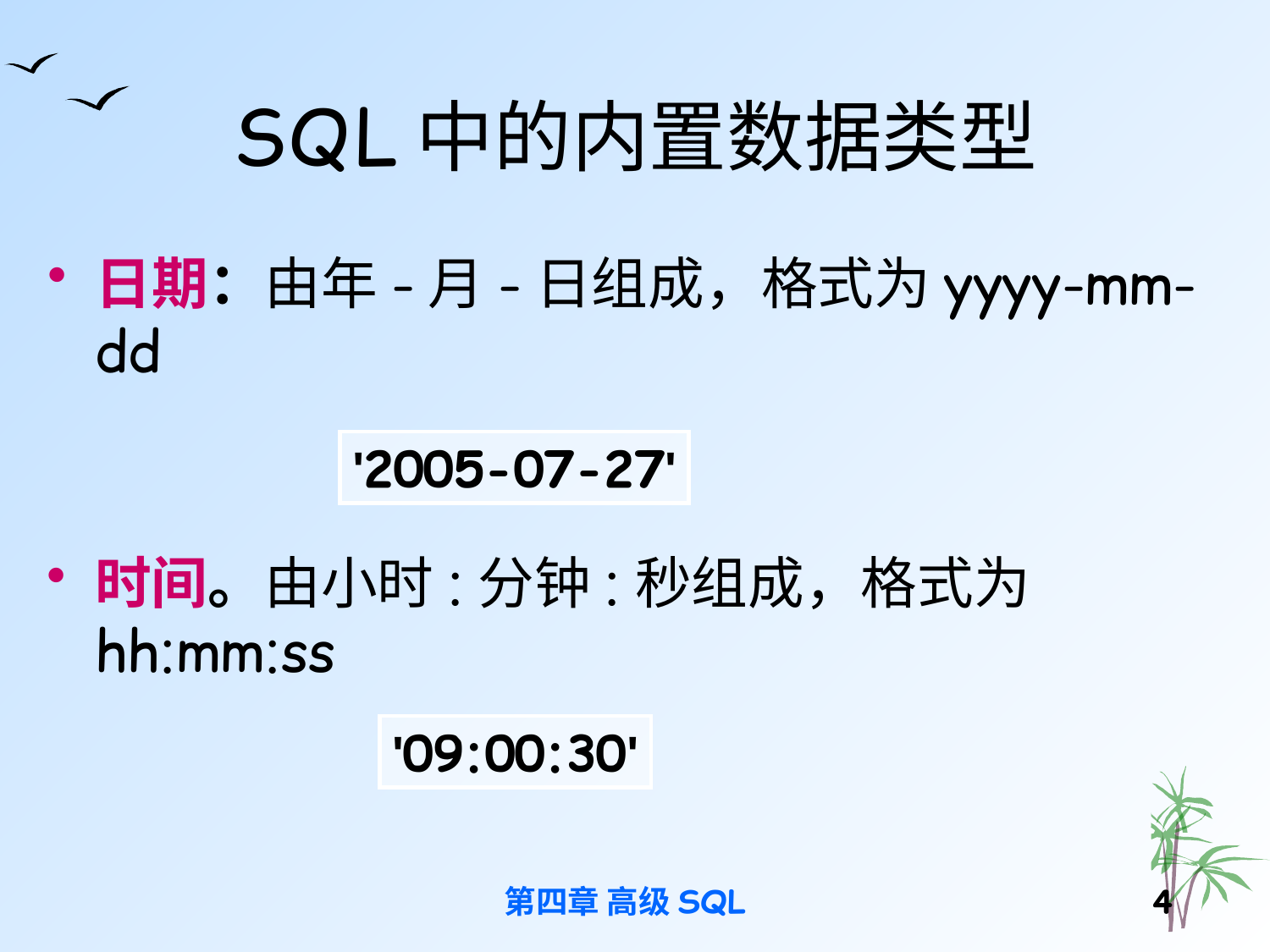

# SQL中的内置数据类型
日期：由年-月-日组成，格式为yyyy-mm-dd
'2005-07-27'
时间。由小时:分钟:秒组成，格式为hh:mm:ss
'09:00:30'
第四章 高级SQL
4